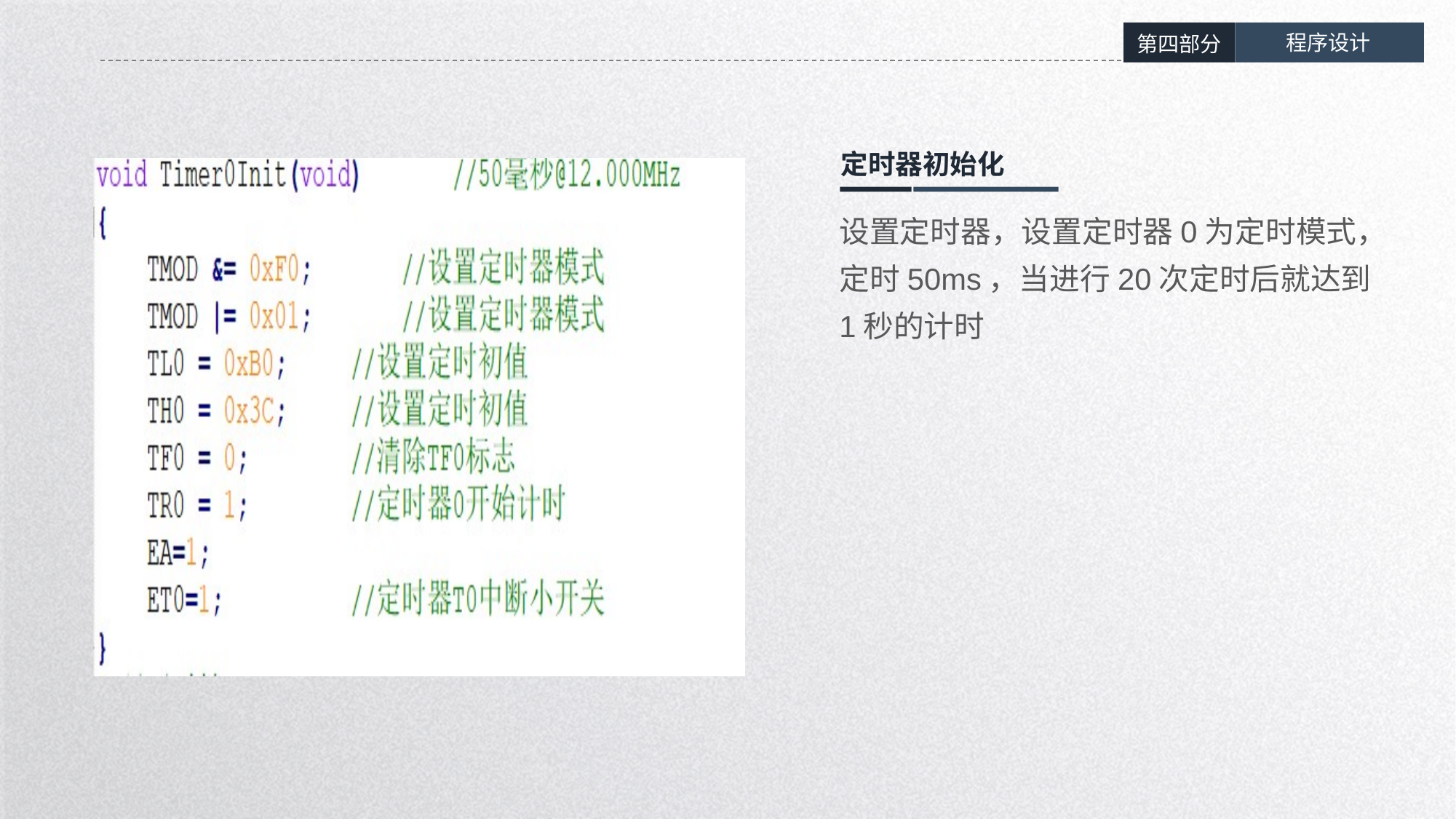

程序设计
第四部分
定时器初始化

设置定时器，设置定时器0为定时模式，定时50ms，当进行20次定时后就达到1秒的计时

延时符